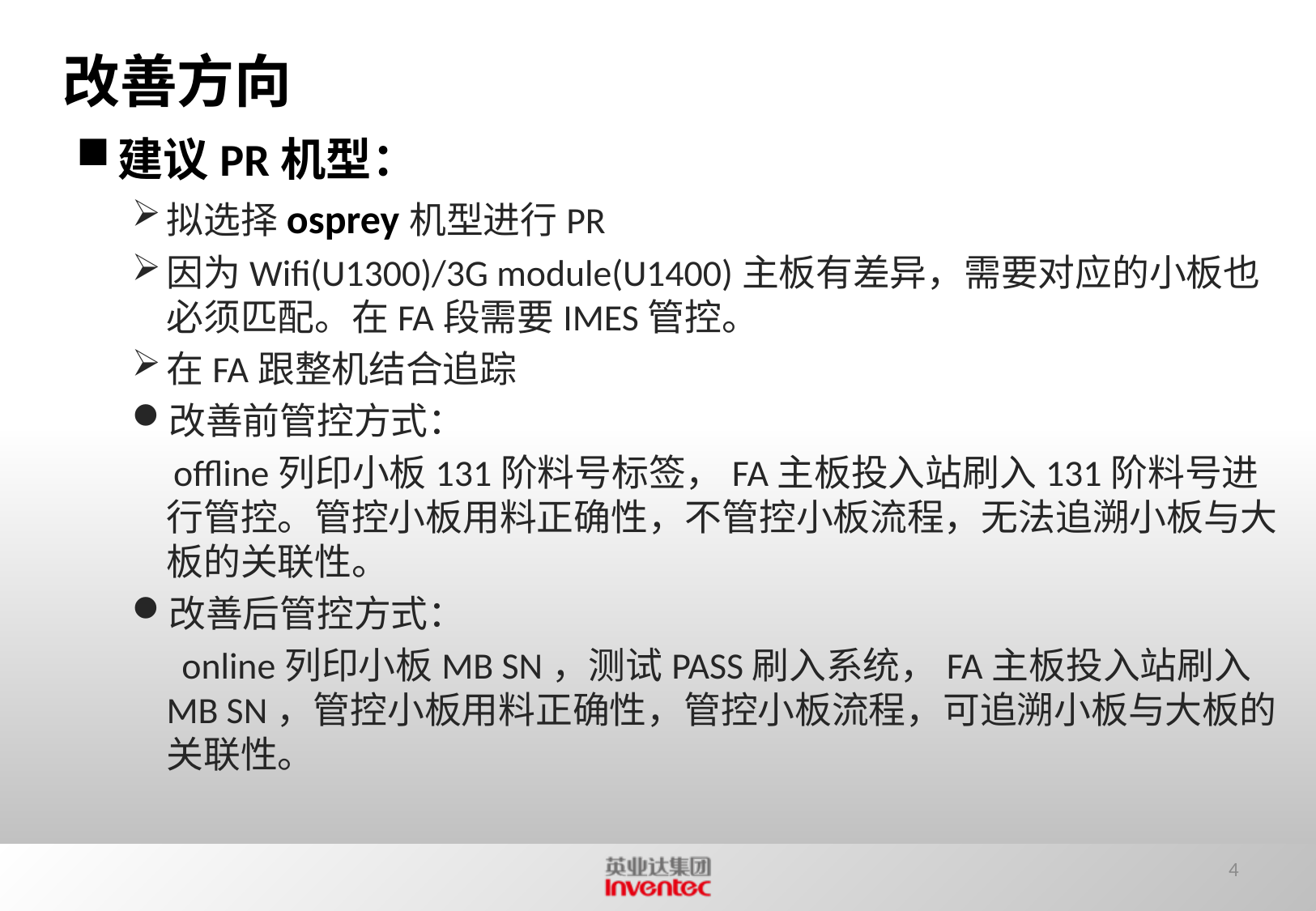

# 改善方向
建议PR机型：
拟选择osprey机型进行PR
因为Wifi(U1300)/3G module(U1400)主板有差异，需要对应的小板也必须匹配。在FA段需要IMES管控。
在FA跟整机结合追踪
改善前管控方式：
     offline列印小板131阶料号标签，FA主板投入站刷入131阶料号进行管控。管控小板用料正确性，不管控小板流程，无法追溯小板与大板的关联性。
改善后管控方式：
      online列印小板MB SN，测试PASS刷入系统，FA主板投入站刷入MB SN，管控小板用料正确性，管控小板流程，可追溯小板与大板的关联性。
4